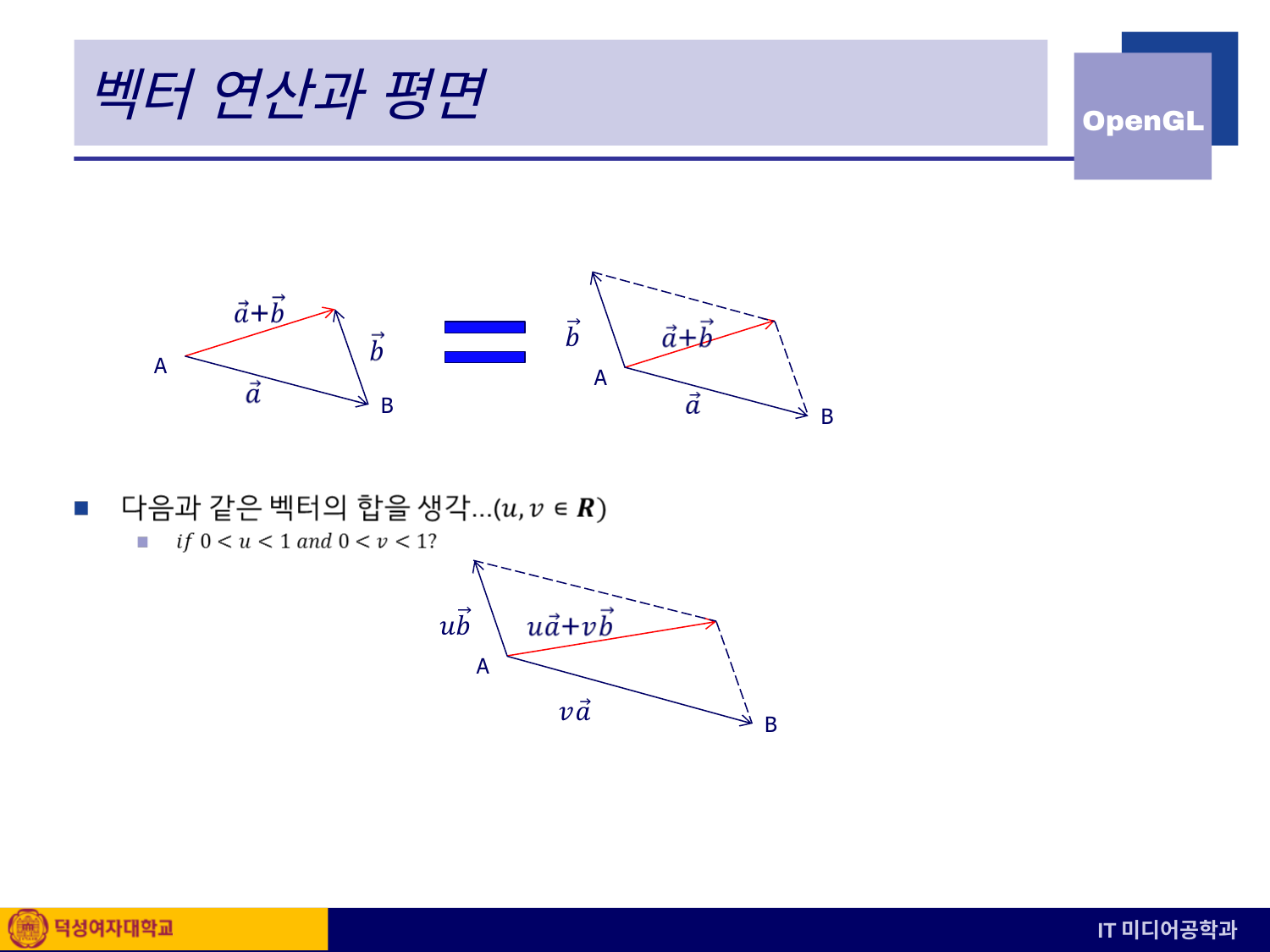

# 벡터 연산과 평면

A
A

B
B

A

B